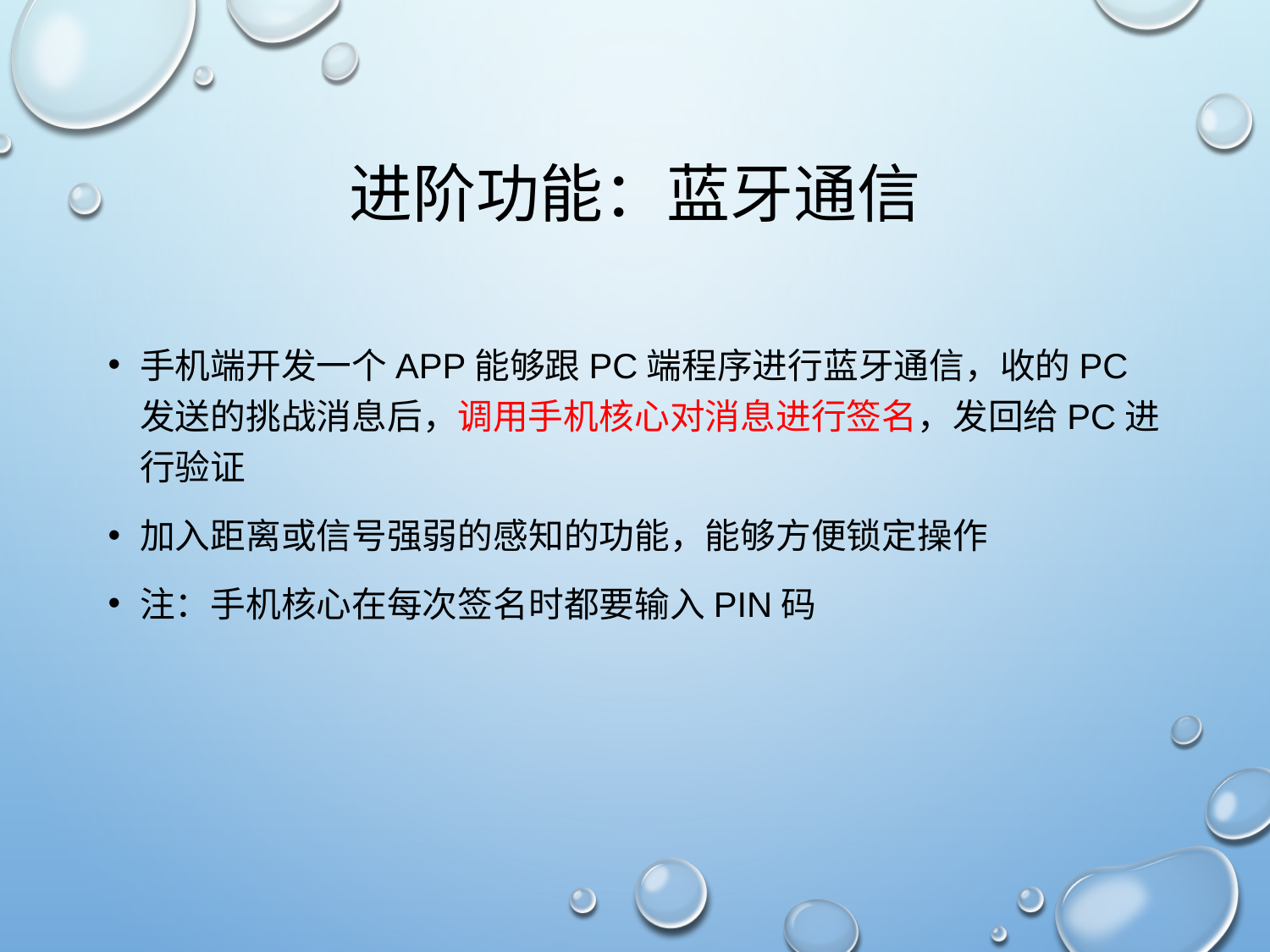

# 进阶功能：蓝牙通信
手机端开发一个APP能够跟PC端程序进行蓝牙通信，收的PC发送的挑战消息后，调用手机核心对消息进行签名，发回给PC进行验证
加入距离或信号强弱的感知的功能，能够方便锁定操作
注：手机核心在每次签名时都要输入PIN码